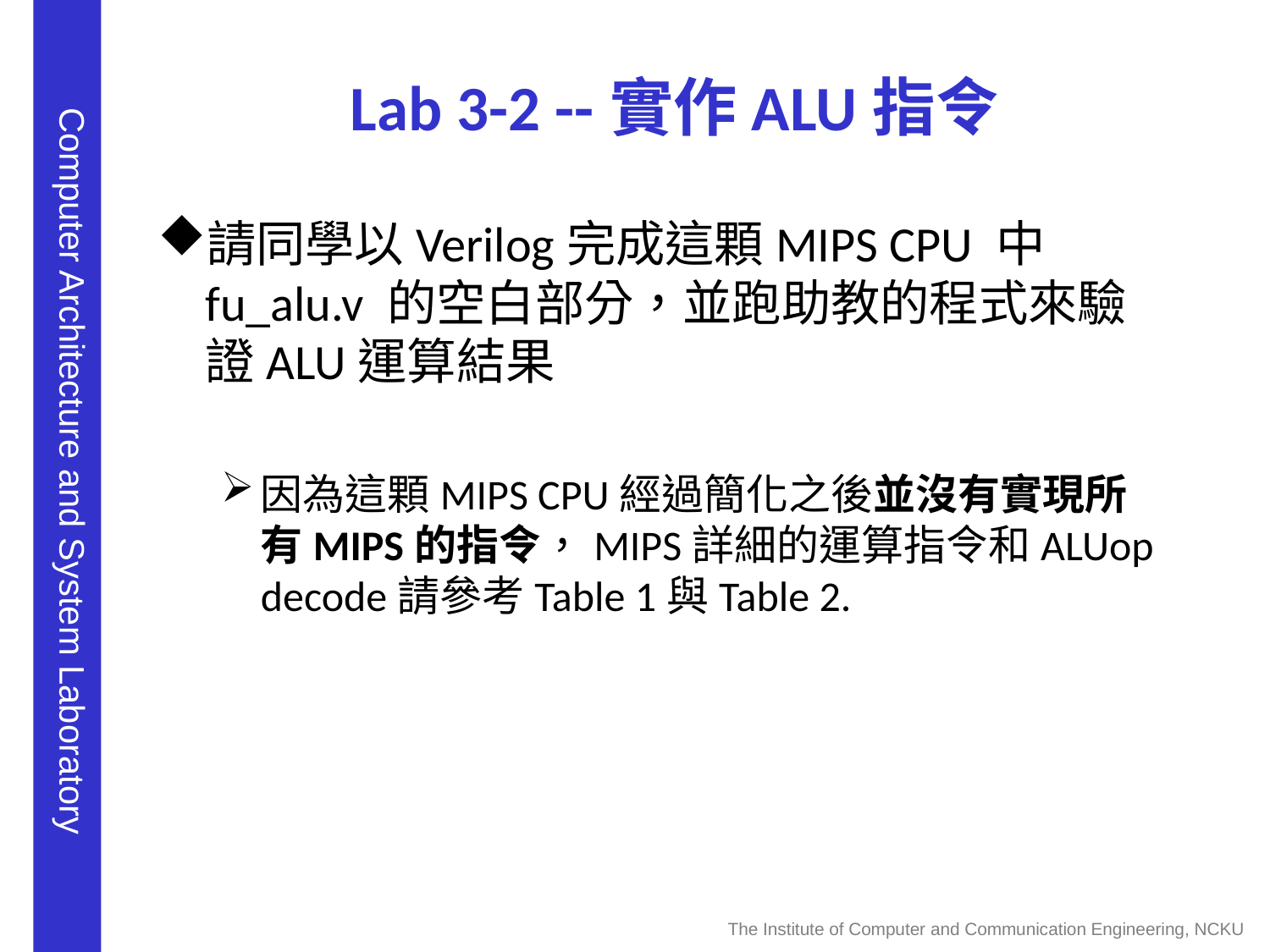

# Lab 3-2 --實作ALU指令
請同學以Verilog完成這顆MIPS CPU 中fu_alu.v 的空白部分，並跑助教的程式來驗證ALU運算結果

因為這顆MIPS CPU經過簡化之後並沒有實現所有MIPS的指令，MIPS詳細的運算指令和ALUop decode請參考Table 1與Table 2.